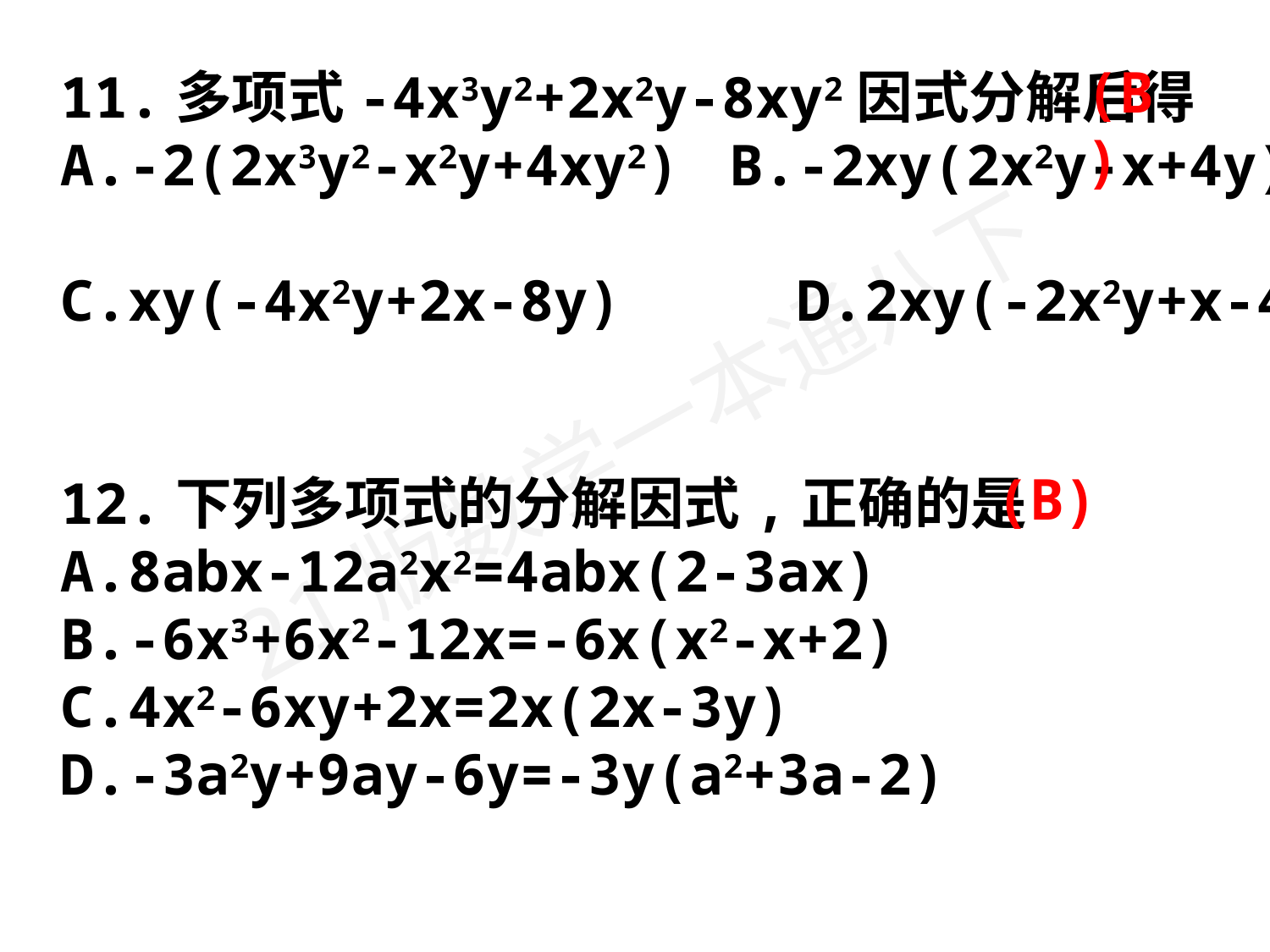

(B)
11.多项式-4x3y2+2x2y-8xy2因式分解后得
A.-2(2x3y2-x2y+4xy2)	 B.-2xy(2x2y-x+4y)

C.xy(-4x2y+2x-8y)	   D.2xy(-2x2y+x-4y)

12.下列多项式的分解因式,正确的是
A.8abx-12a2x2=4abx(2-3ax)
B.-6x3+6x2-12x=-6x(x2-x+2)
C.4x2-6xy+2x=2x(2x-3y)
D.-3a2y+9ay-6y=-3y(a2+3a-2)
(B)